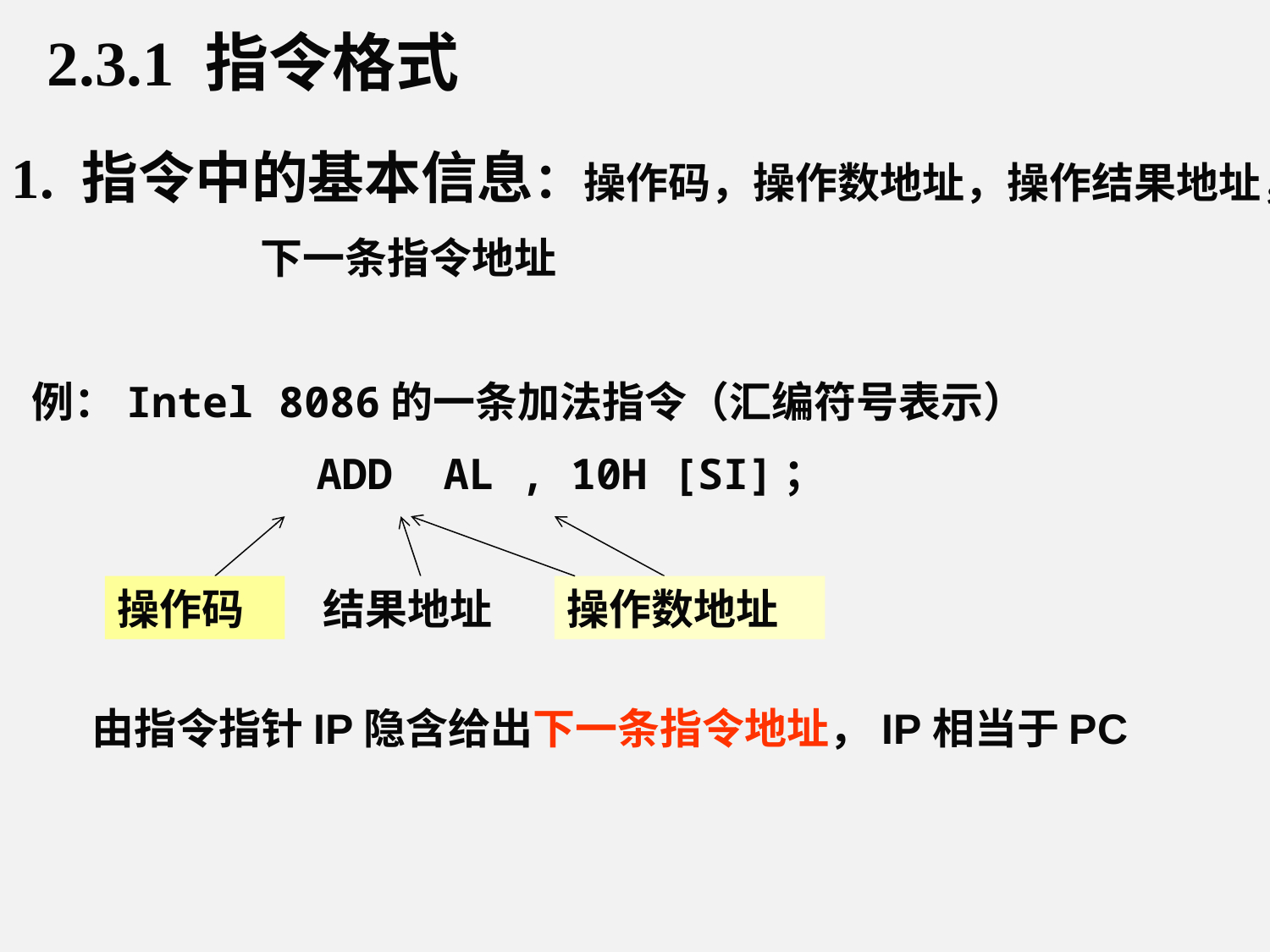

2.3.1 指令格式
1. 指令中的基本信息：操作码，操作数地址，操作结果地址，
                         下一条指令地址

 例：Intel 8086的一条加法指令（汇编符号表示）
            ADD  AL , 10H [SI]；
操作码
结果地址
操作数地址
由指令指针IP隐含给出下一条指令地址，IP相当于PC
43